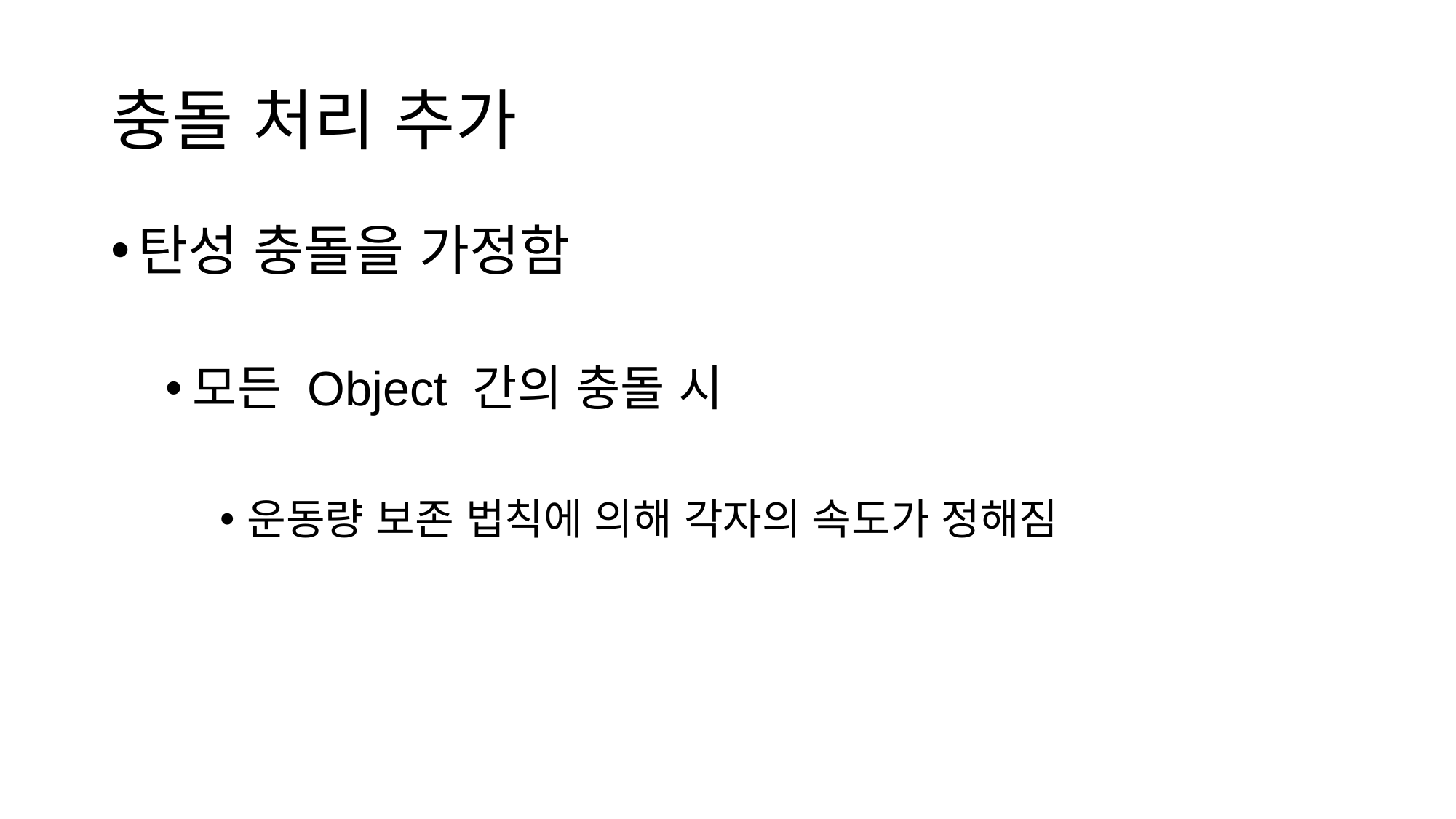

# 충돌 처리 추가
탄성 충돌을 가정함

모든 Object 간의 충돌 시

운동량 보존 법칙에 의해 각자의 속도가 정해짐